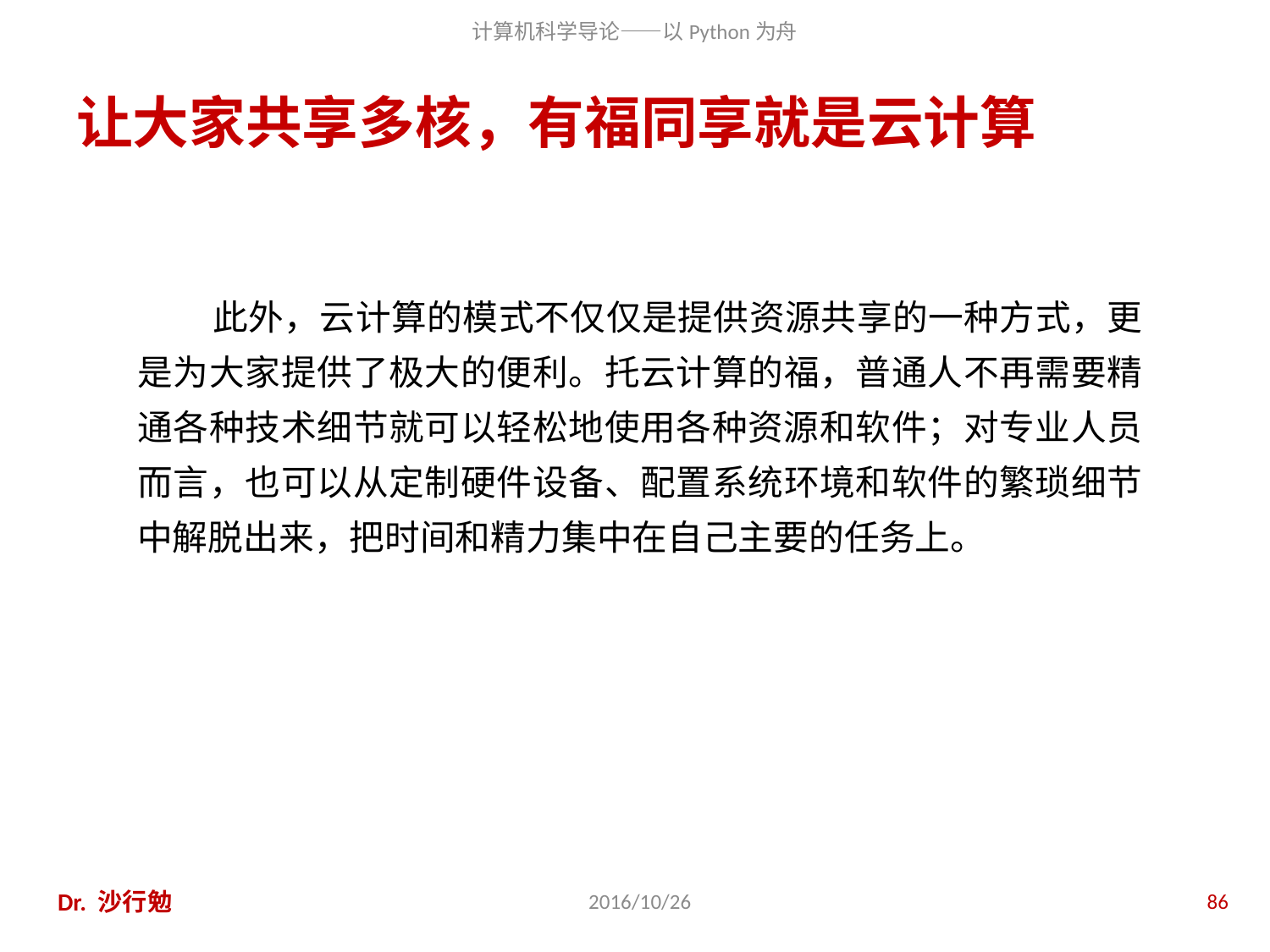

# 让大家共享多核，有福同享就是云计算
        此外，云计算的模式不仅仅是提供资源共享的一种方式，更是为大家提供了极大的便利。托云计算的福，普通人不再需要精通各种技术细节就可以轻松地使用各种资源和软件；对专业人员而言，也可以从定制硬件设备、配置系统环境和软件的繁琐细节中解脱出来，把时间和精力集中在自己主要的任务上。
Dr. 沙行勉
2016/10/26
86